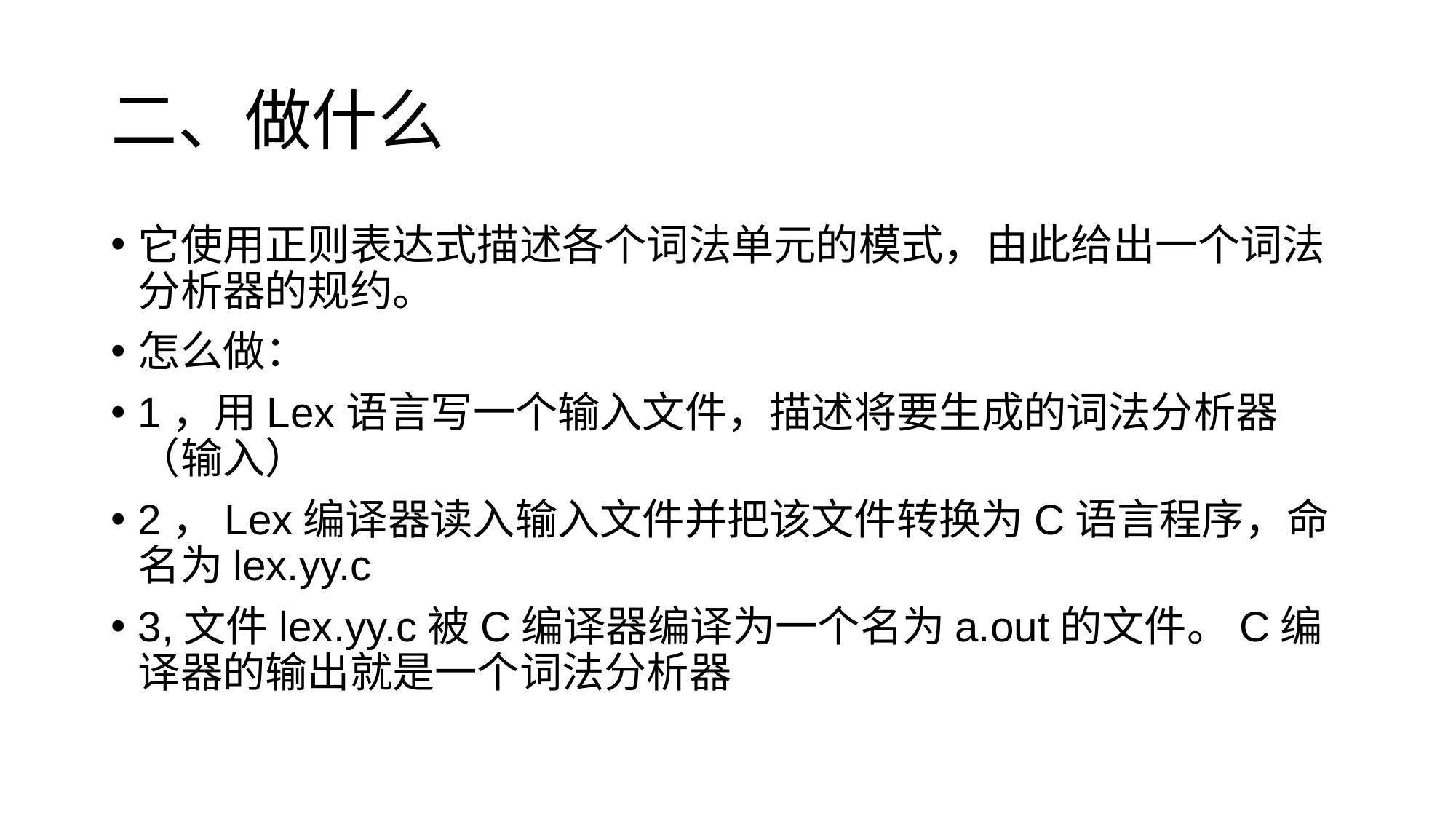

# 二、做什么
它使用正则表达式描述各个词法单元的模式，由此给出一个词法分析器的规约。
怎么做：
1，用Lex语言写一个输入文件，描述将要生成的词法分析器（输入）
2，Lex编译器读入输入文件并把该文件转换为C语言程序，命名为lex.yy.c
3,文件lex.yy.c被C编译器编译为一个名为a.out的文件。C编译器的输出就是一个词法分析器